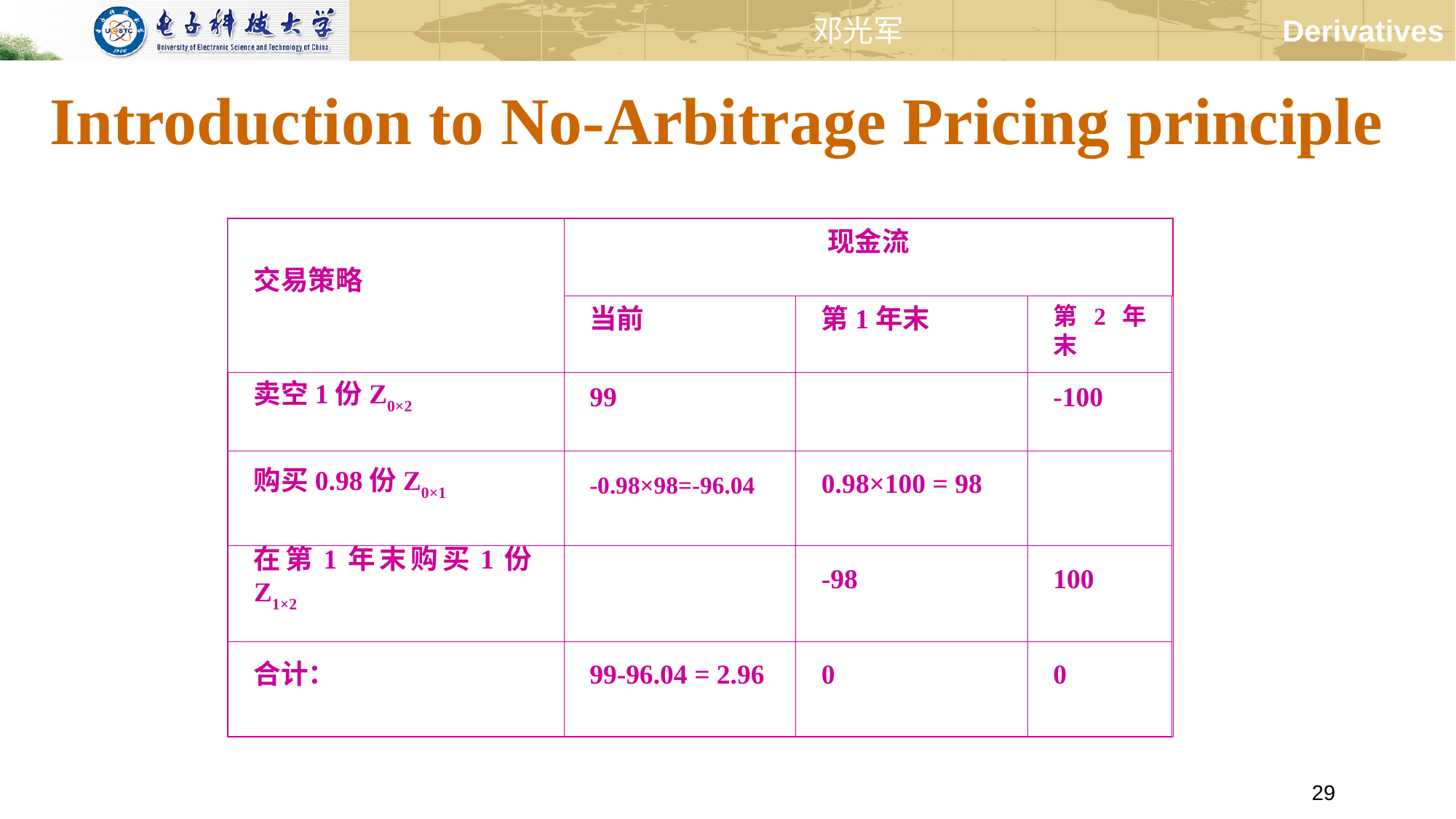

Introduction to No-Arbitrage Pricing principle

交易策略

现金流

当前

第1年末

第2年末

卖空1份Z0×2

99

-100

购买0.98份Z0×1

-0.98×98=-96.04

0.98×100 = 98

在第1年末购买1份Z1×2

-98

100

合计：

99-96.04 = 2.96

0

0